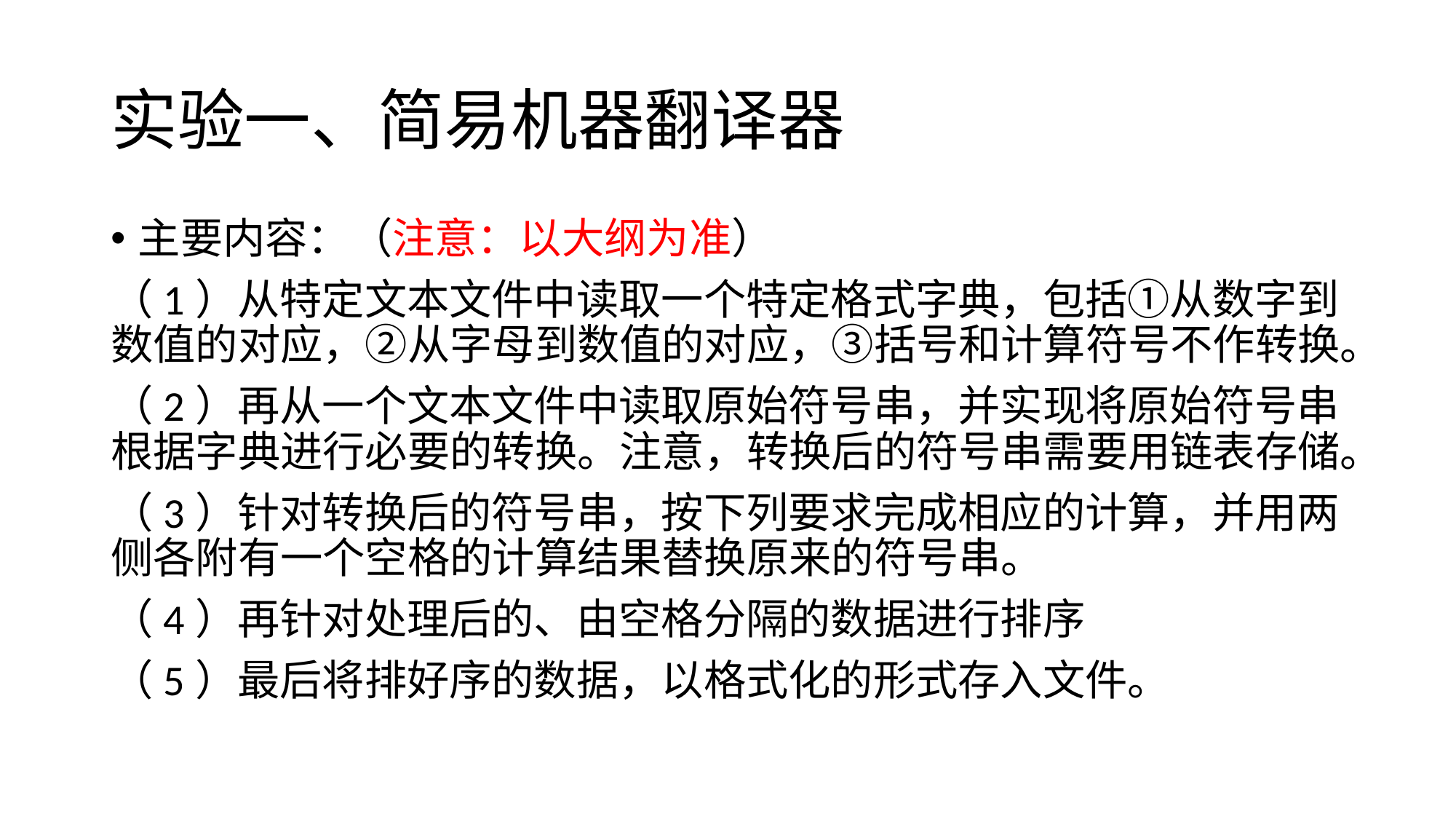

# 实验一、简易机器翻译器
主要内容：（注意：以大纲为准）
（1）从特定文本文件中读取一个特定格式字典，包括①从数字到数值的对应，②从字母到数值的对应，③括号和计算符号不作转换。
（2）再从一个文本文件中读取原始符号串，并实现将原始符号串根据字典进行必要的转换。注意，转换后的符号串需要用链表存储。
（3）针对转换后的符号串，按下列要求完成相应的计算，并用两侧各附有一个空格的计算结果替换原来的符号串。
（4）再针对处理后的、由空格分隔的数据进行排序
（5）最后将排好序的数据，以格式化的形式存入文件。